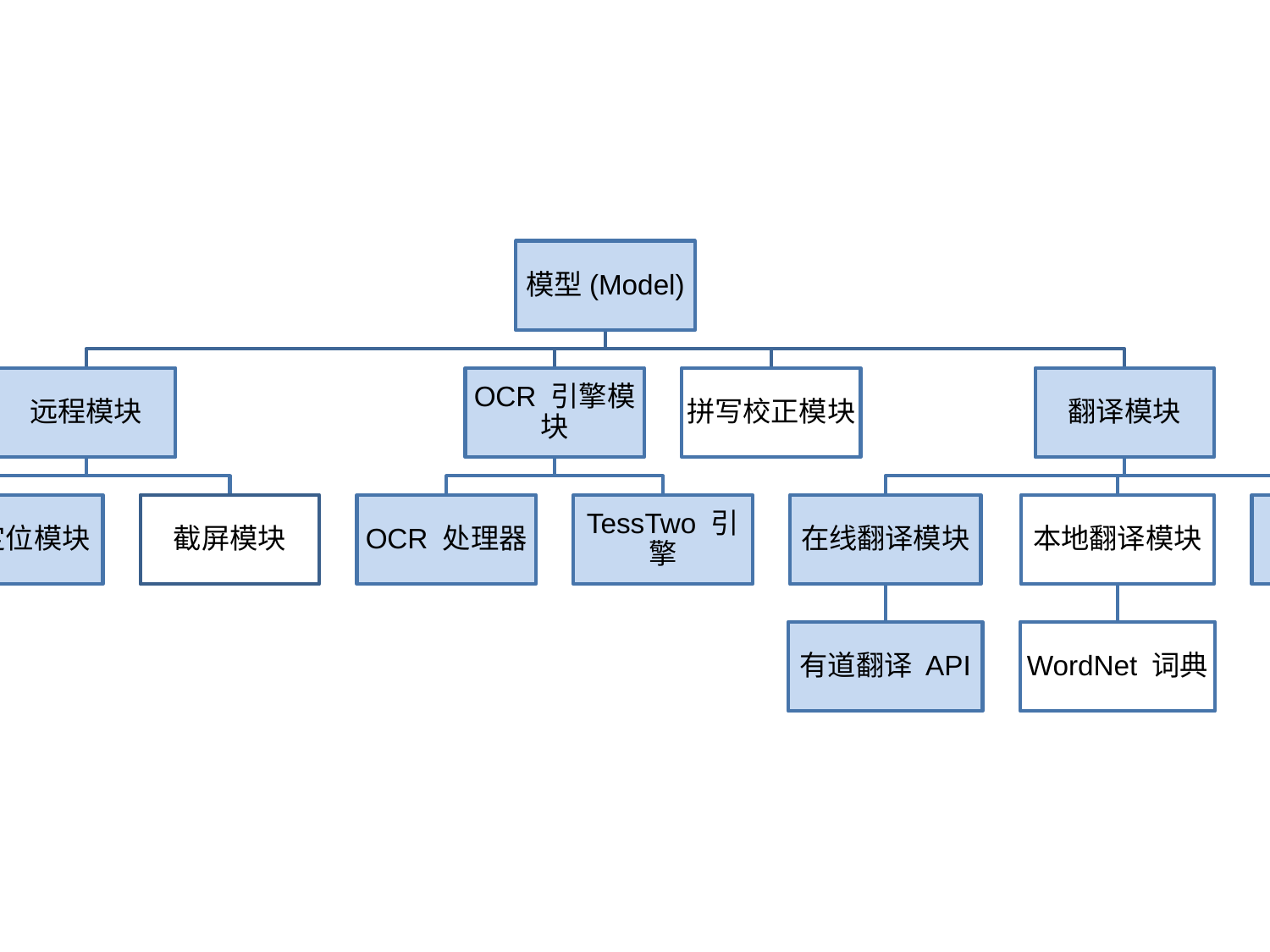

#
模型(Model)
远程模块
屏幕坐标定位模块
截屏模块
OCR 引擎模块
OCR 处理器
TessTwo 引擎
拼写校正模块
翻译模块
在线翻译模块
有道翻译 API
本地翻译模块
WordNet 词典
复制查词模块